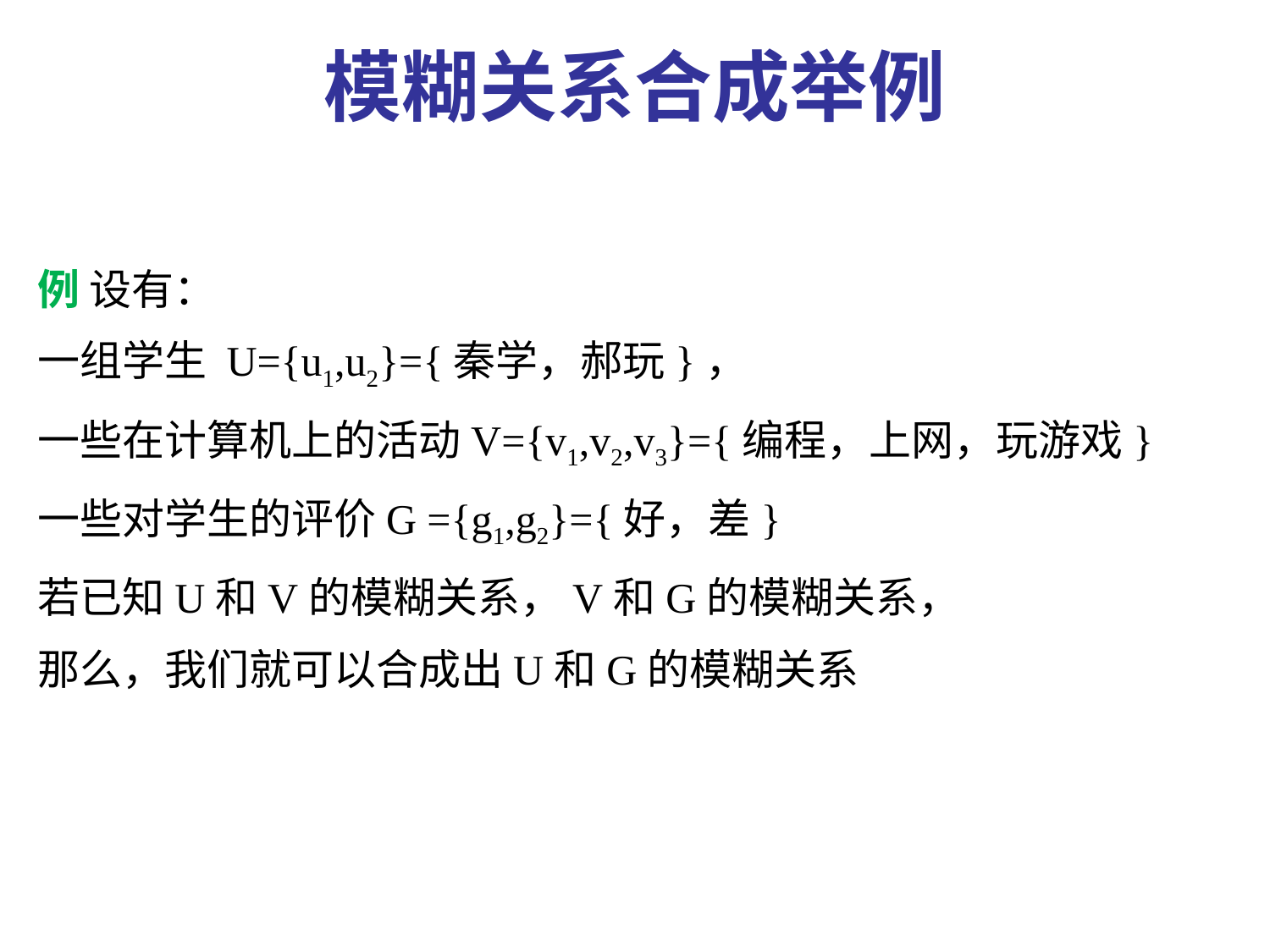

模糊关系合成举例
例 设有：
一组学生 U={u1,u2}={秦学，郝玩}，
一些在计算机上的活动V={v1,v2,v3}={编程，上网，玩游戏}
一些对学生的评价G ={g1,g2}={好，差}
若已知U和V的模糊关系，V和G的模糊关系，
那么，我们就可以合成出U和G的模糊关系